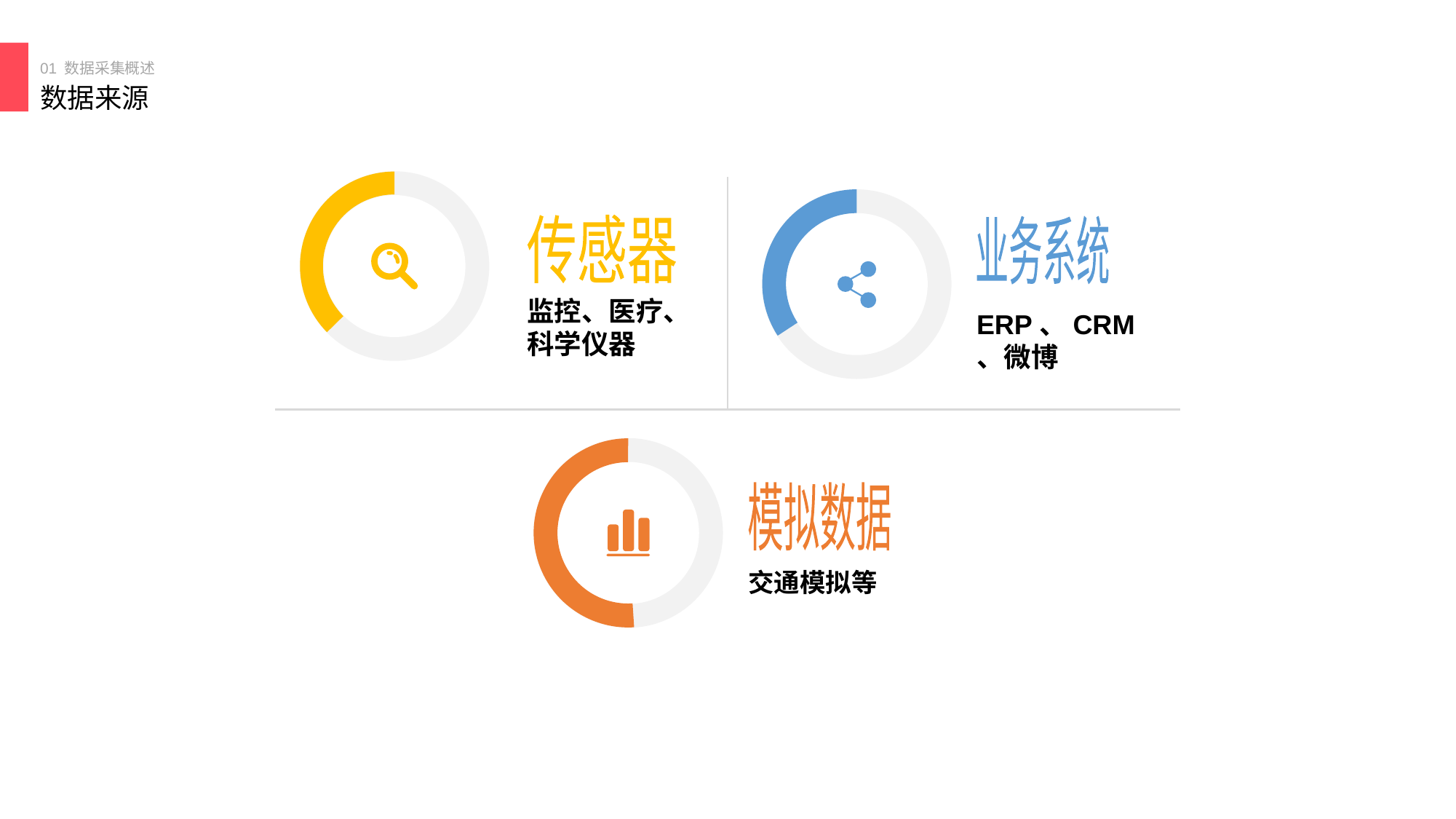

01 数据采集概述
数据来源

业务系统

ERP、CRM、微博

模拟数据

交通模拟等

传感器

监控、医疗、科学仪器